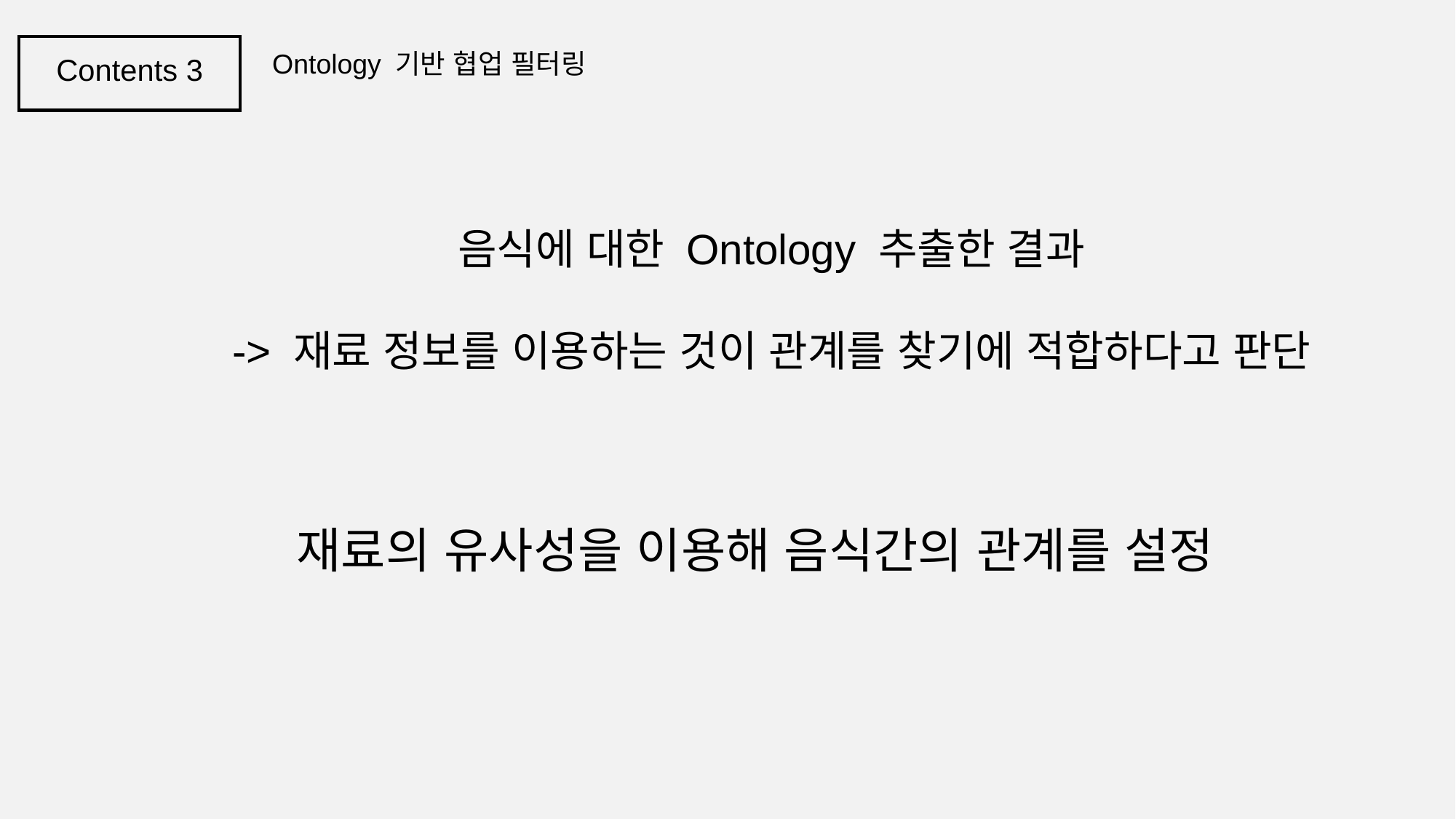

Contents 3

Ontology 기반 협업 필터링
음식에 대한 Ontology 추출한 결과

-> 재료 정보를 이용하는 것이 관계를 찾기에 적합하다고 판단
재료의 유사성을 이용해 음식간의 관계를 설정